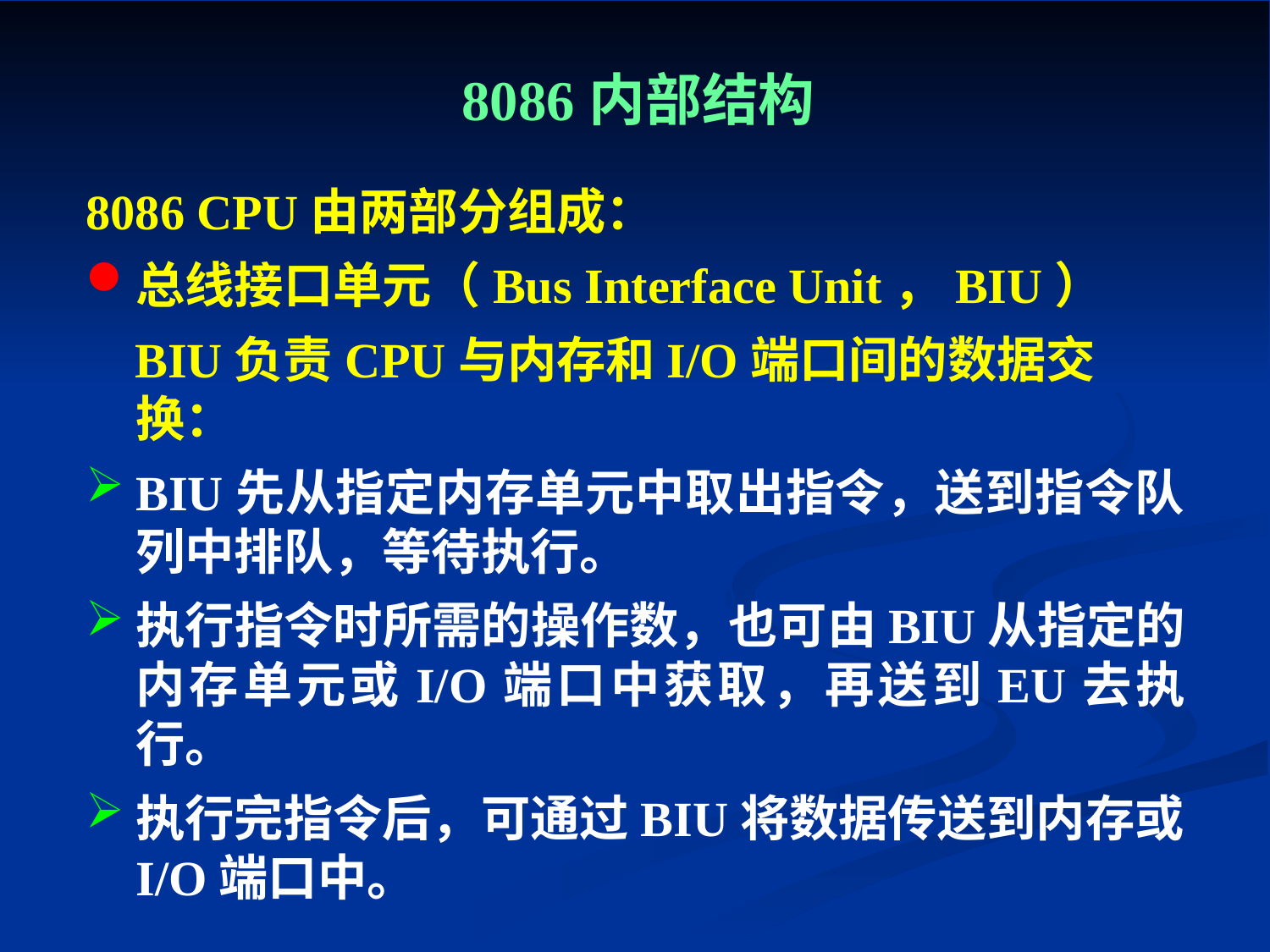

# 8086内部结构
8086 CPU由两部分组成：
总线接口单元（Bus Interface Unit，BIU）
    BIU负责CPU与内存和I/O端口间的数据交换：
BIU先从指定内存单元中取出指令，送到指令队列中排队，等待执行。
执行指令时所需的操作数，也可由BIU从指定的内存单元或I/O端口中获取，再送到EU去执行。
执行完指令后，可通过BIU将数据传送到内存或I/O端口中。